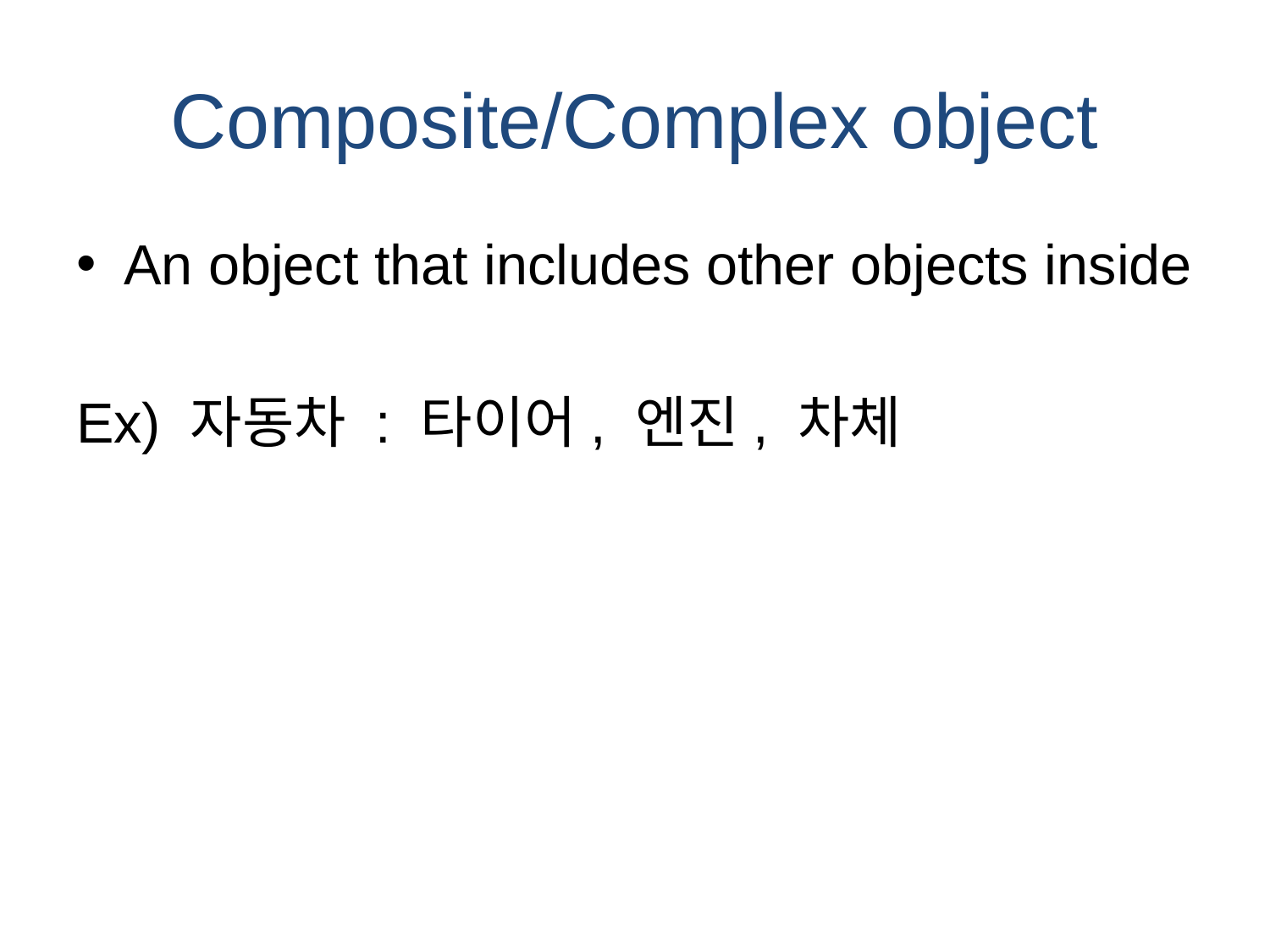

# Composite/Complex object
An object that includes other objects inside

Ex) 자동차 : 타이어, 엔진, 차체